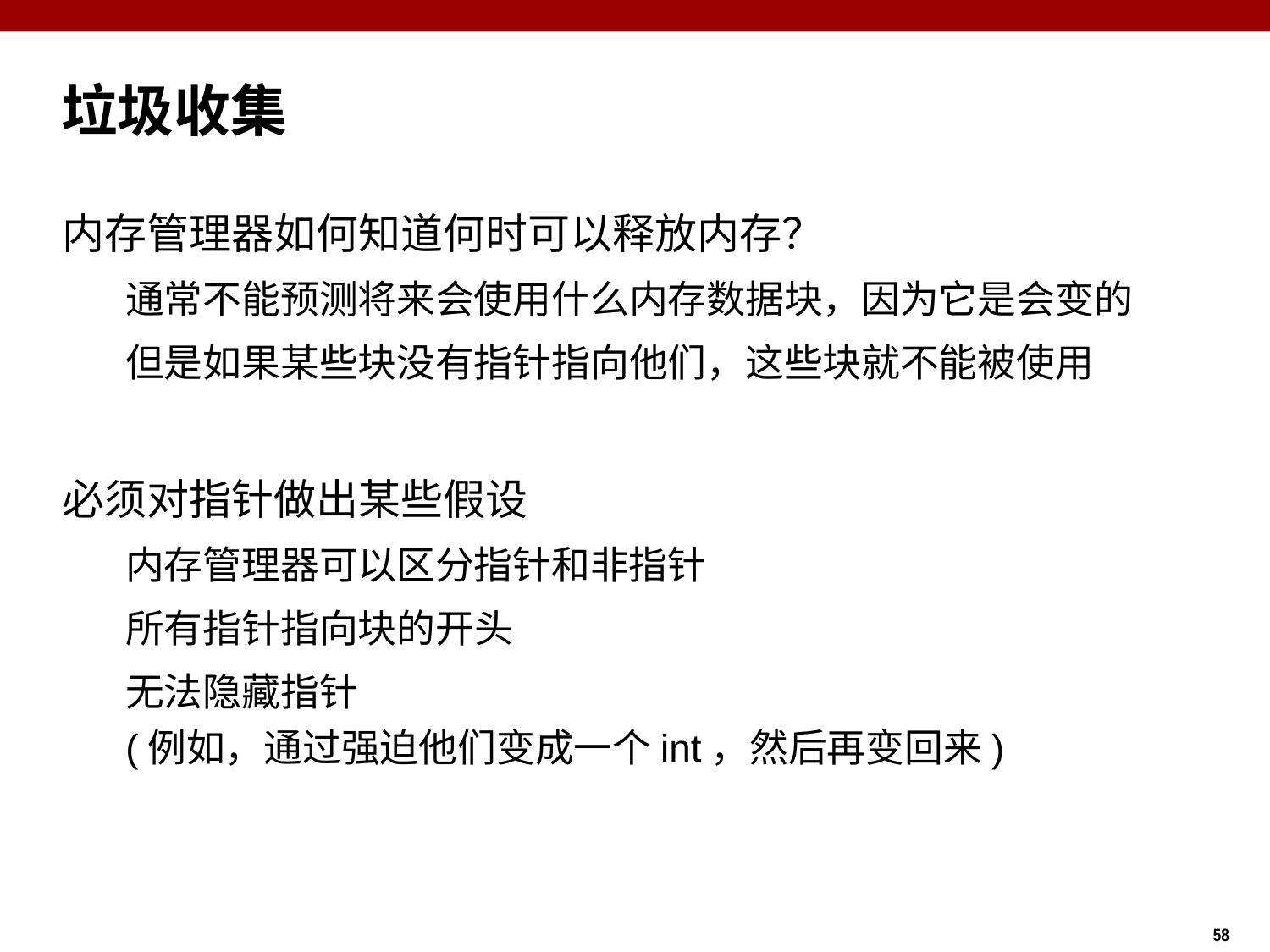

垃圾收集
内存管理器如何知道何时可以释放内存？
通常不能预测将来会使用什么内存数据块，因为它是会变的
但是如果某些块没有指针指向他们，这些块就不能被使用

必须对指针做出某些假设
内存管理器可以区分指针和非指针
所有指针指向块的开头
无法隐藏指针
(例如，通过强迫他们变成一个int，然后再变回来)